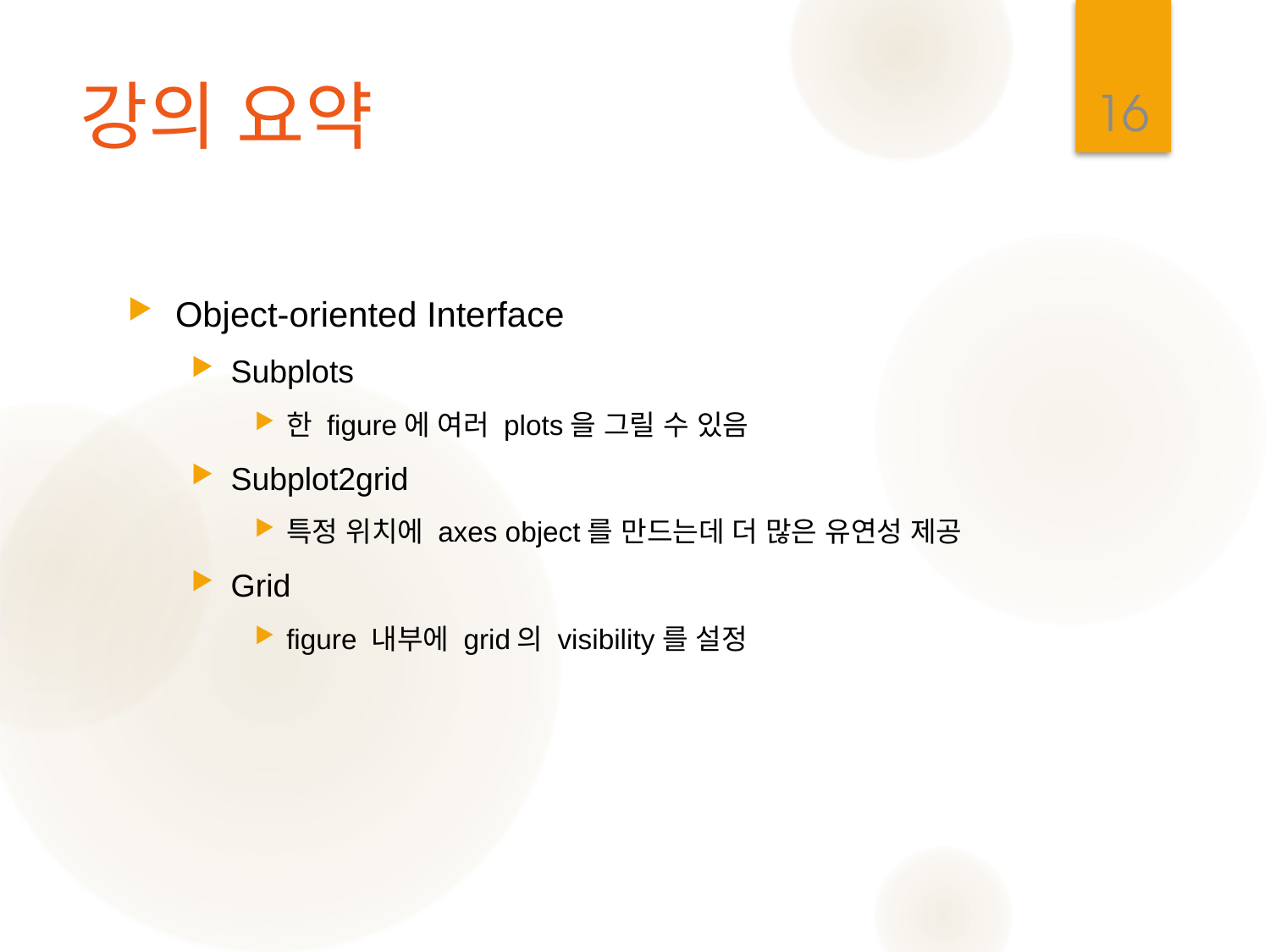

16
# 강의 요약
Object-oriented Interface
Subplots
한 figure에 여러 plots을 그릴 수 있음
Subplot2grid
특정 위치에 axes object를 만드는데 더 많은 유연성 제공
Grid
figure 내부에 grid의 visibility를 설정